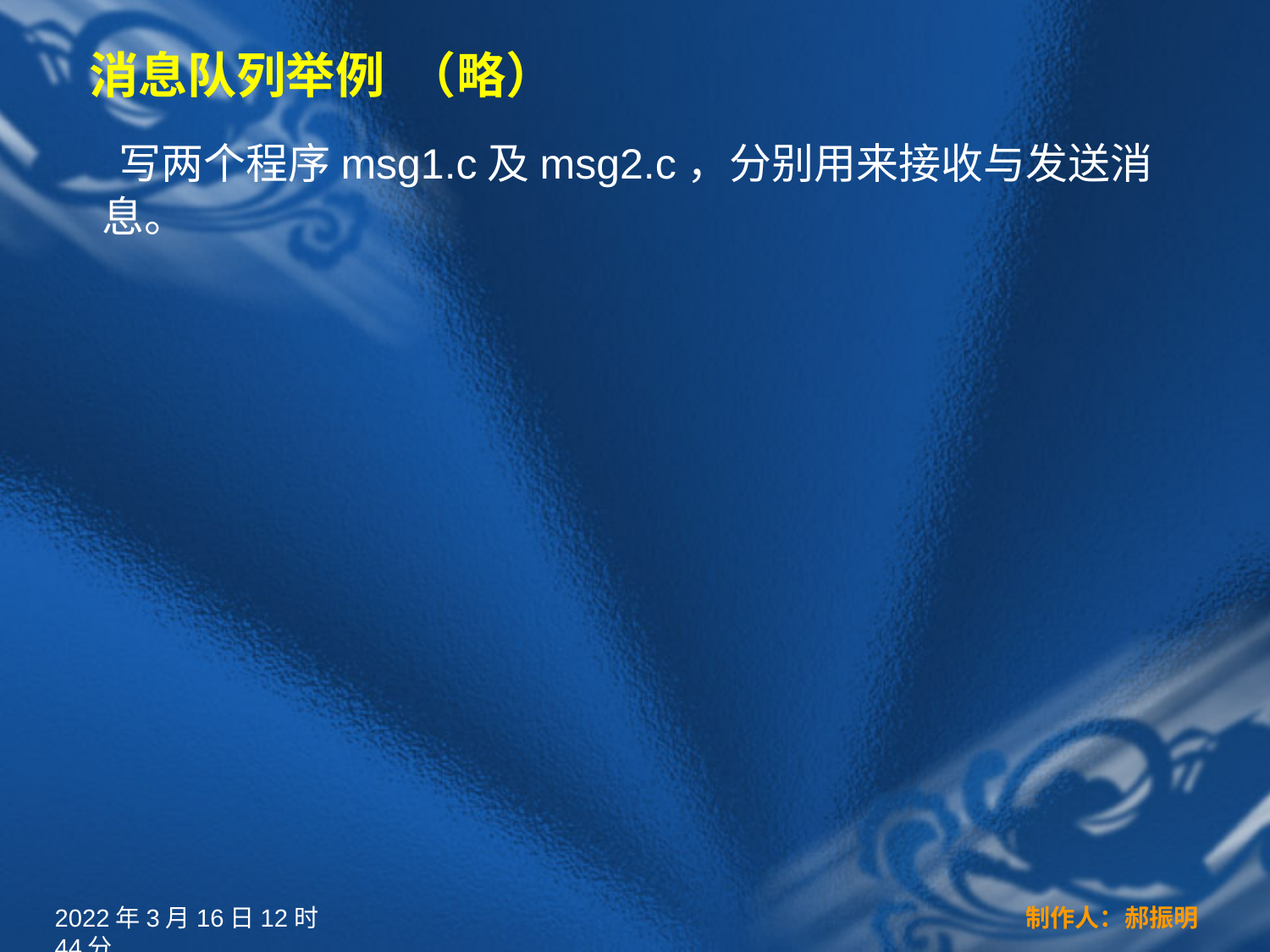

# 消息队列举例  （略）
    写两个程序msg1.c及msg2.c，分别用来接收与发送消息。
2022年3月16日12时44分
制作人：郝振明